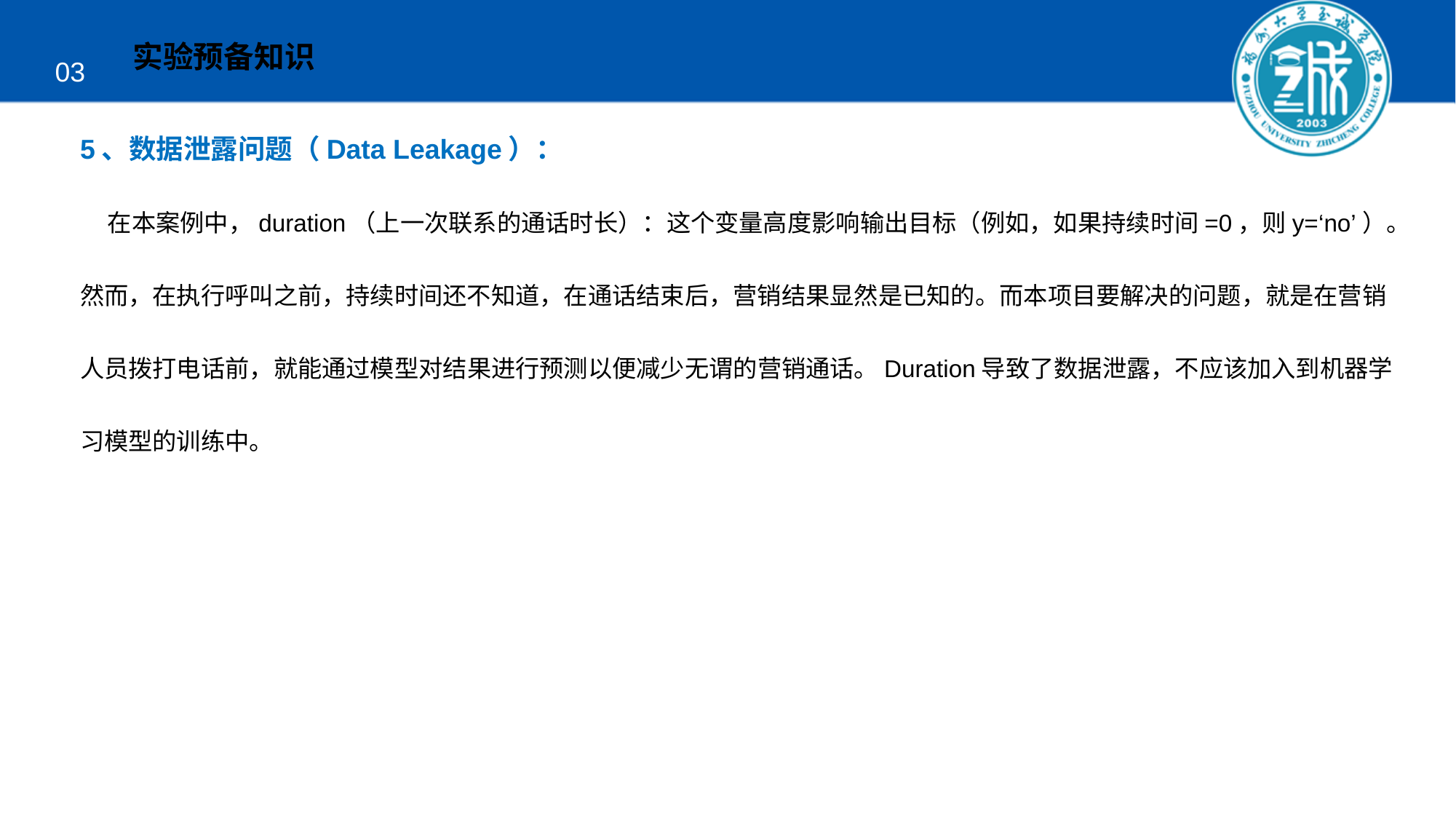

实验预备知识
03
5、数据泄露问题（Data Leakage）：
    在本案例中，duration（上一次联系的通话时长）：这个变量高度影响输出目标（例如，如果持续时间=0，则y=‘no’）。然而，在执行呼叫之前，持续时间还不知道，在通话结束后，营销结果显然是已知的。而本项目要解决的问题，就是在营销人员拨打电话前，就能通过模型对结果进行预测以便减少无谓的营销通话。Duration导致了数据泄露，不应该加入到机器学习模型的训练中。